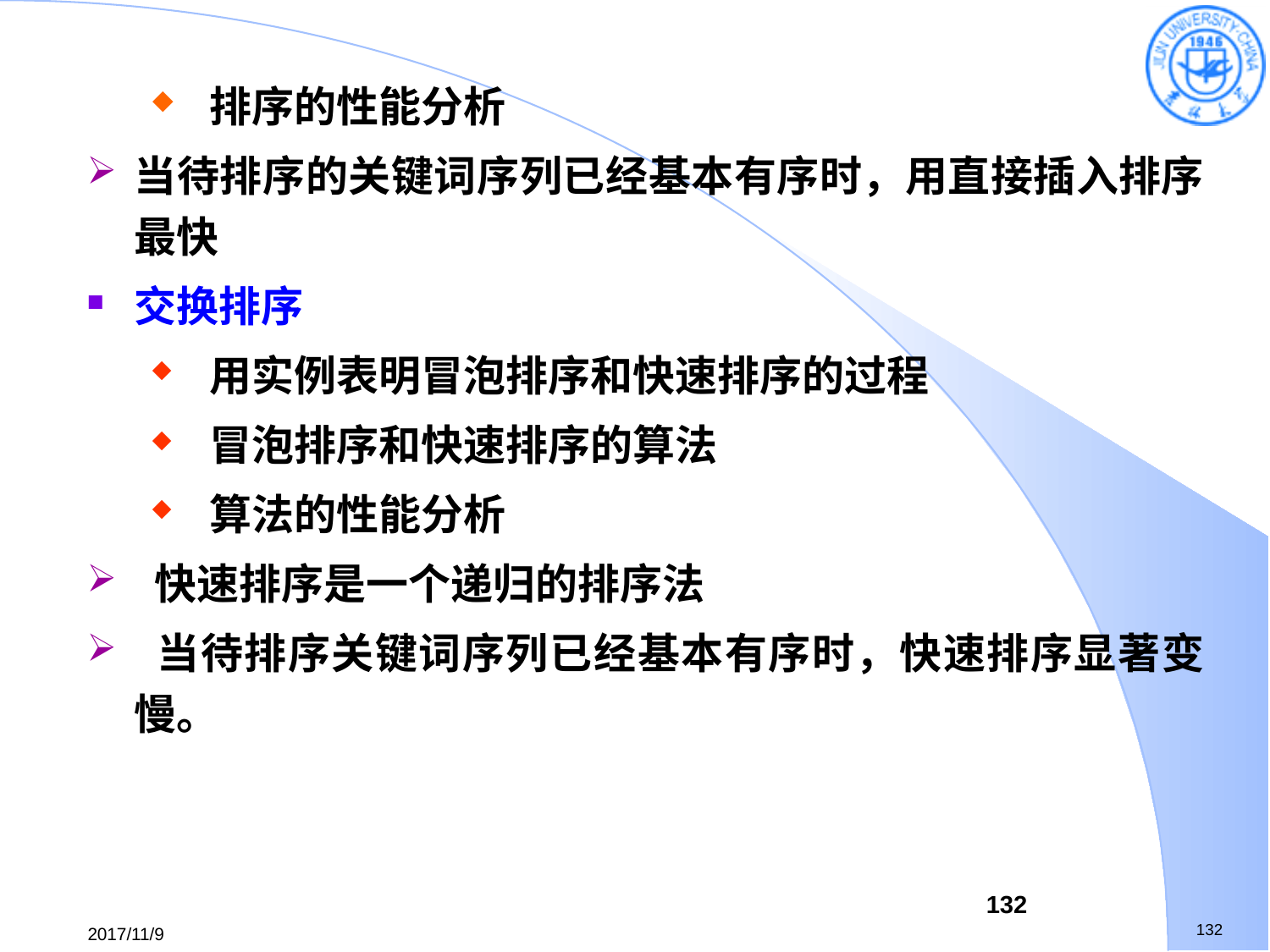

排序的性能分析
当待排序的关键词序列已经基本有序时，用直接插入排序最快
交换排序
 用实例表明冒泡排序和快速排序的过程
 冒泡排序和快速排序的算法
 算法的性能分析
 快速排序是一个递归的排序法
 当待排序关键词序列已经基本有序时，快速排序显著变慢。
132